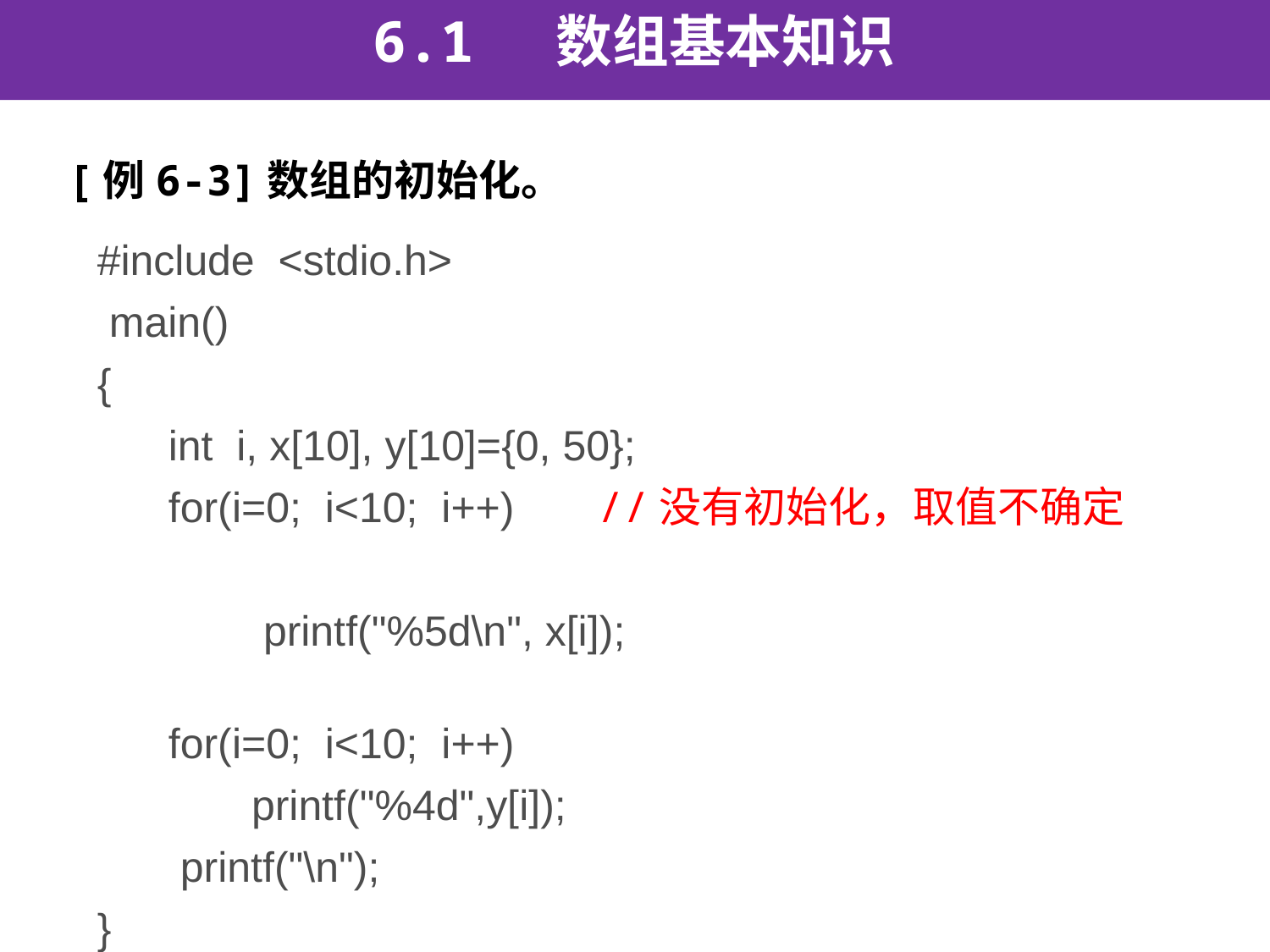

6.1  数组基本知识
[例6-3]数组的初始化。
#include  <stdio.h>
 main()
{
      int  i, x[10], y[10]={0, 50};
      for(i=0;  i<10;  i++)       //没有初始化，取值不确定
              printf("%5d\n", x[i]);

      for(i=0;  i<10;  i++)
             printf("%4d",y[i]);
       printf("\n");
}